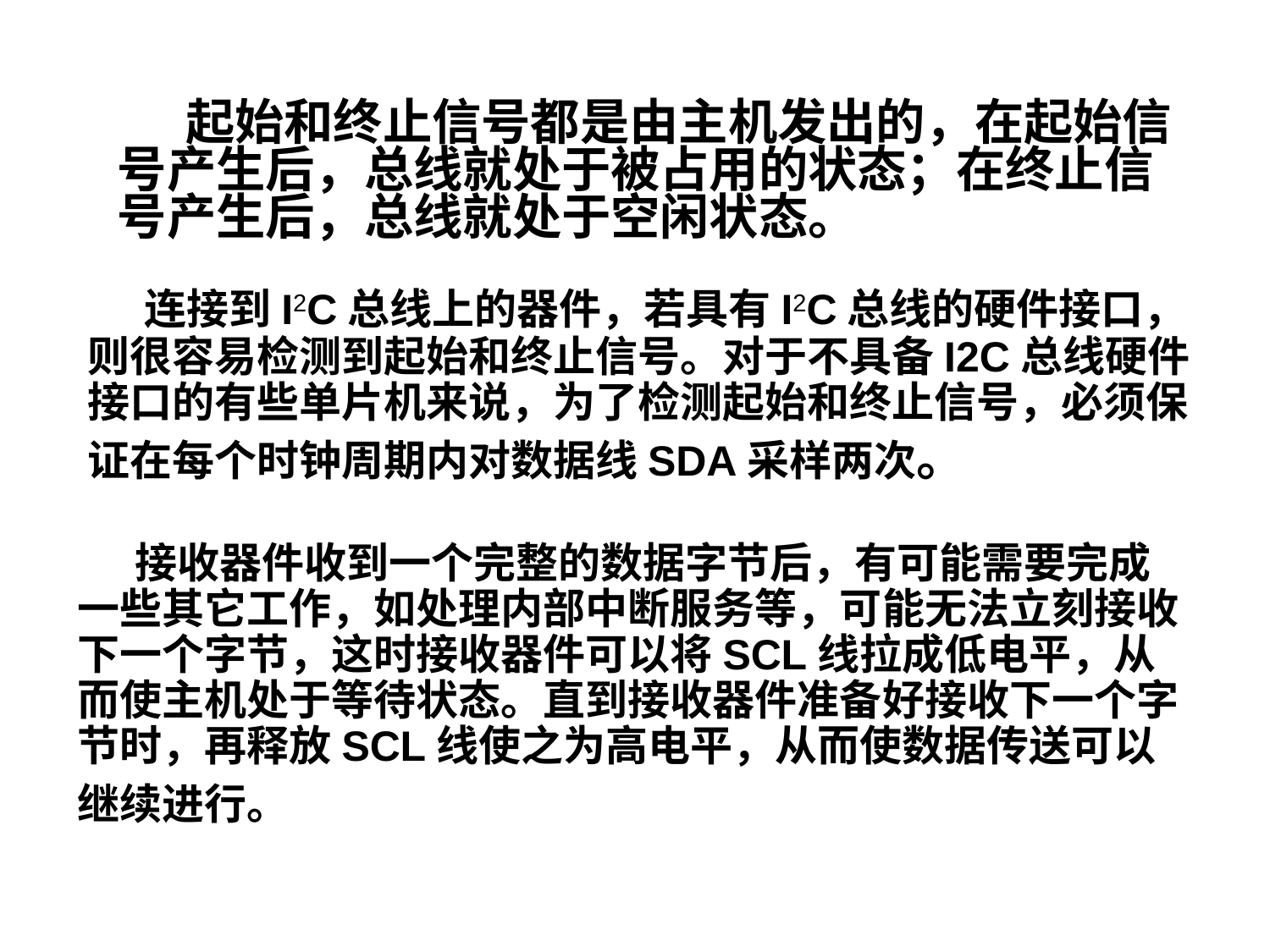

起始和终止信号都是由主机发出的，在起始信号产生后，总线就处于被占用的状态；在终止信号产生后，总线就处于空闲状态。
    连接到I2C总线上的器件，若具有I2C总线的硬件接口，则很容易检测到起始和终止信号。对于不具备I2C总线硬件接口的有些单片机来说，为了检测起始和终止信号，必须保证在每个时钟周期内对数据线SDA采样两次。

     接收器件收到一个完整的数据字节后，有可能需要完成一些其它工作，如处理内部中断服务等，可能无法立刻接收下一个字节，这时接收器件可以将SCL线拉成低电平，从而使主机处于等待状态。直到接收器件准备好接收下一个字节时，再释放SCL线使之为高电平，从而使数据传送可以继续进行。